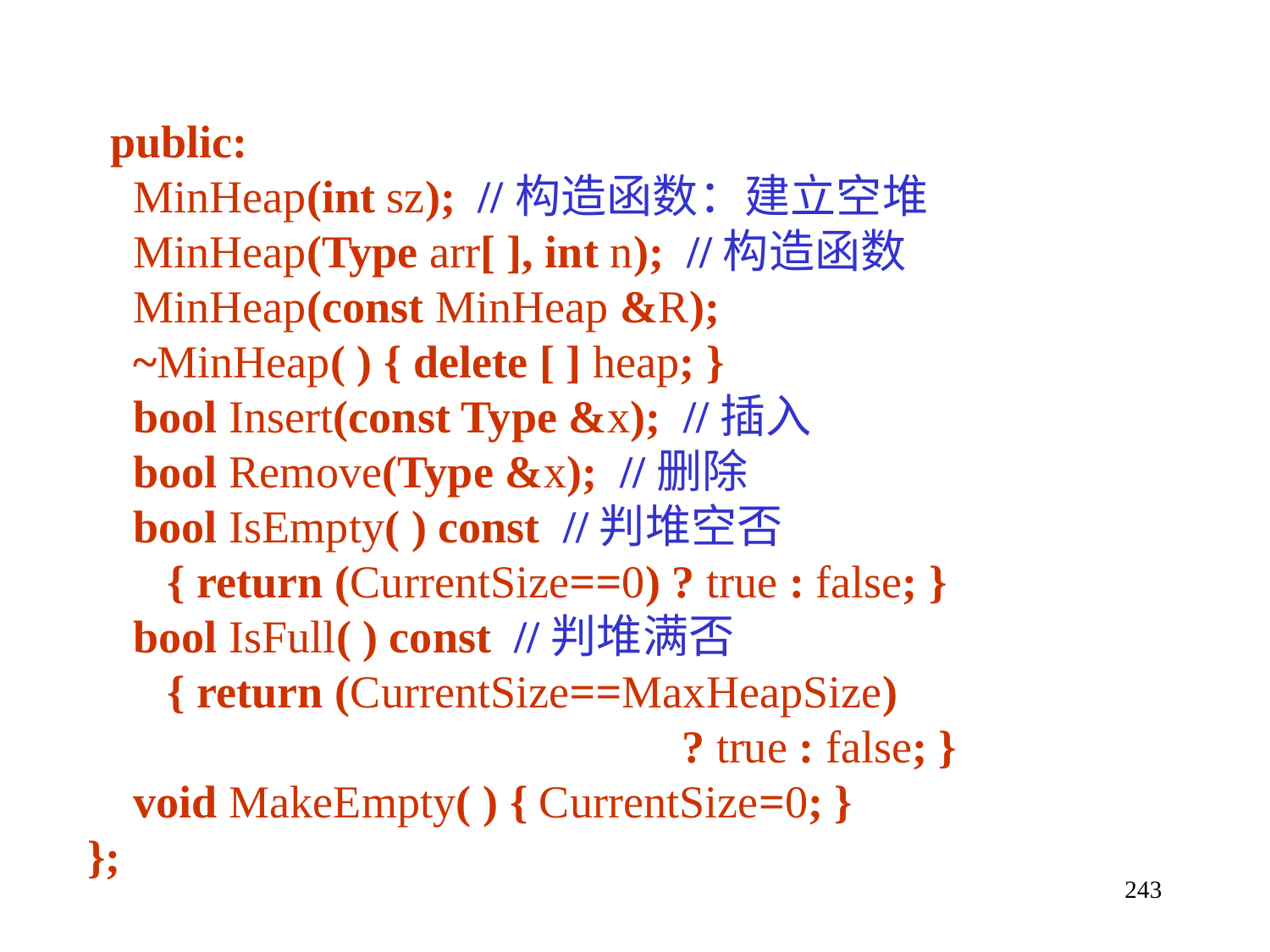

public:
    MinHeap(int sz);  //构造函数：建立空堆
    MinHeap(Type arr[ ], int n);  //构造函数
    MinHeap(const MinHeap &R);
    ~MinHeap( ) { delete [ ] heap; }
    bool Insert(const Type &x);  //插入
    bool Remove(Type &x);  //删除
    bool IsEmpty( ) const  //判堆空否
       { return (CurrentSize==0) ? true : false; }
    bool IsFull( ) const  //判堆满否
       { return (CurrentSize==MaxHeapSize)
                                                    ? true : false; }
    void MakeEmpty( ) { CurrentSize=0; }
};
243